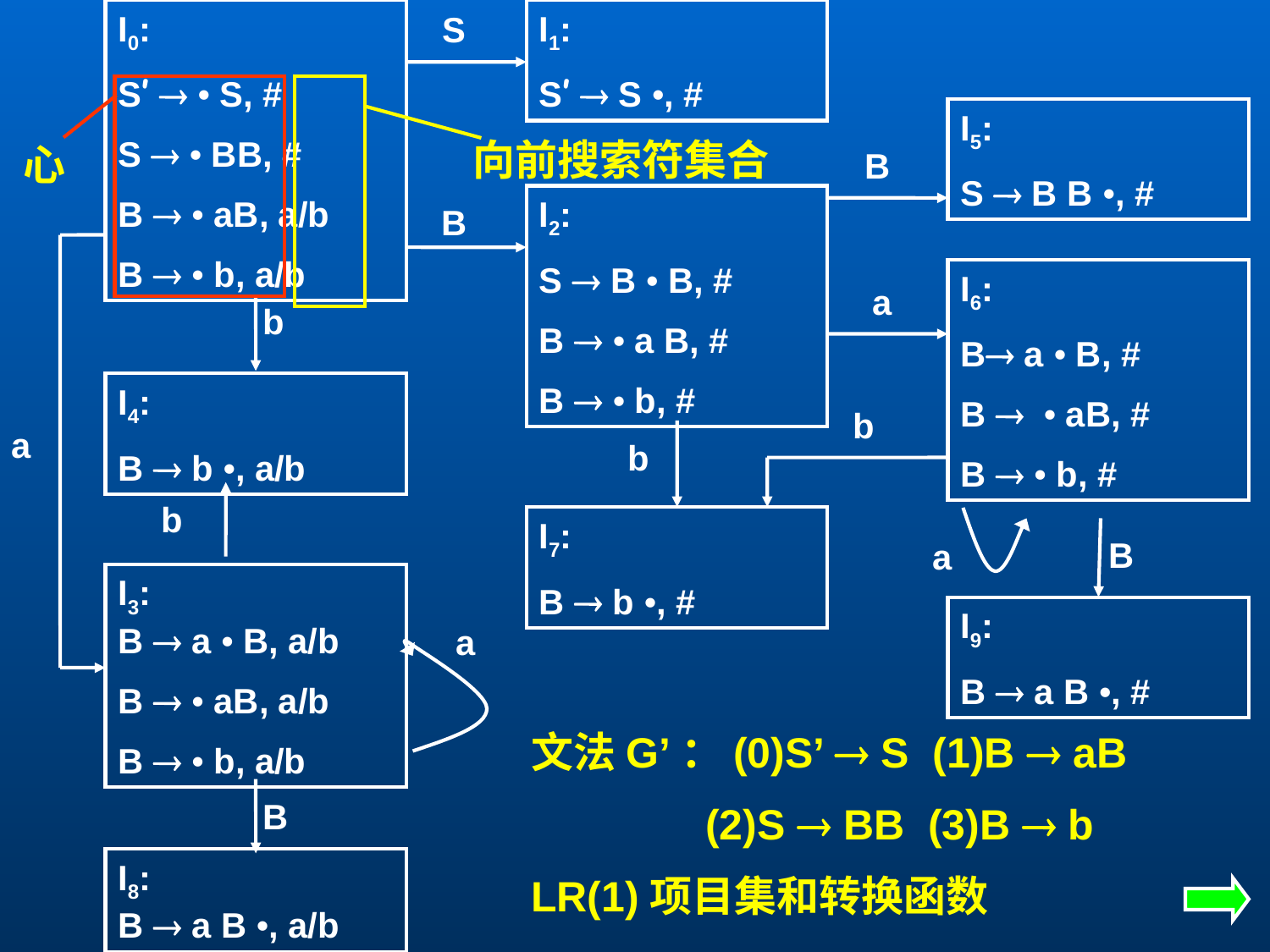

I0:
S’ → • S, #
S → • BB, #
B → • aB, a/b
B → • b, a/b
I1:
S’ → S •, #
S

I5:
S → B B •, #
B
I2:
S → B • B, #
B → • a B, #
B → • b, #
B

I6:
B→ a • B, #
B →  • aB, #
B → • b, #
a
b

I4:
B → b •, a/b
b
a

b

b
I7:
B → b •, #

B
a
I3:
B → a • B, a/b
B → • aB, a/b
B → • b, a/b
I9:
B → a B •, #
a

B
I8:
B → a B •, a/b

心

向前搜索符集合
文法G’：(0)S’ → S  (1)B → aB
	    (2)S → BB  (3)B → b
LR(1)项目集和转换函数